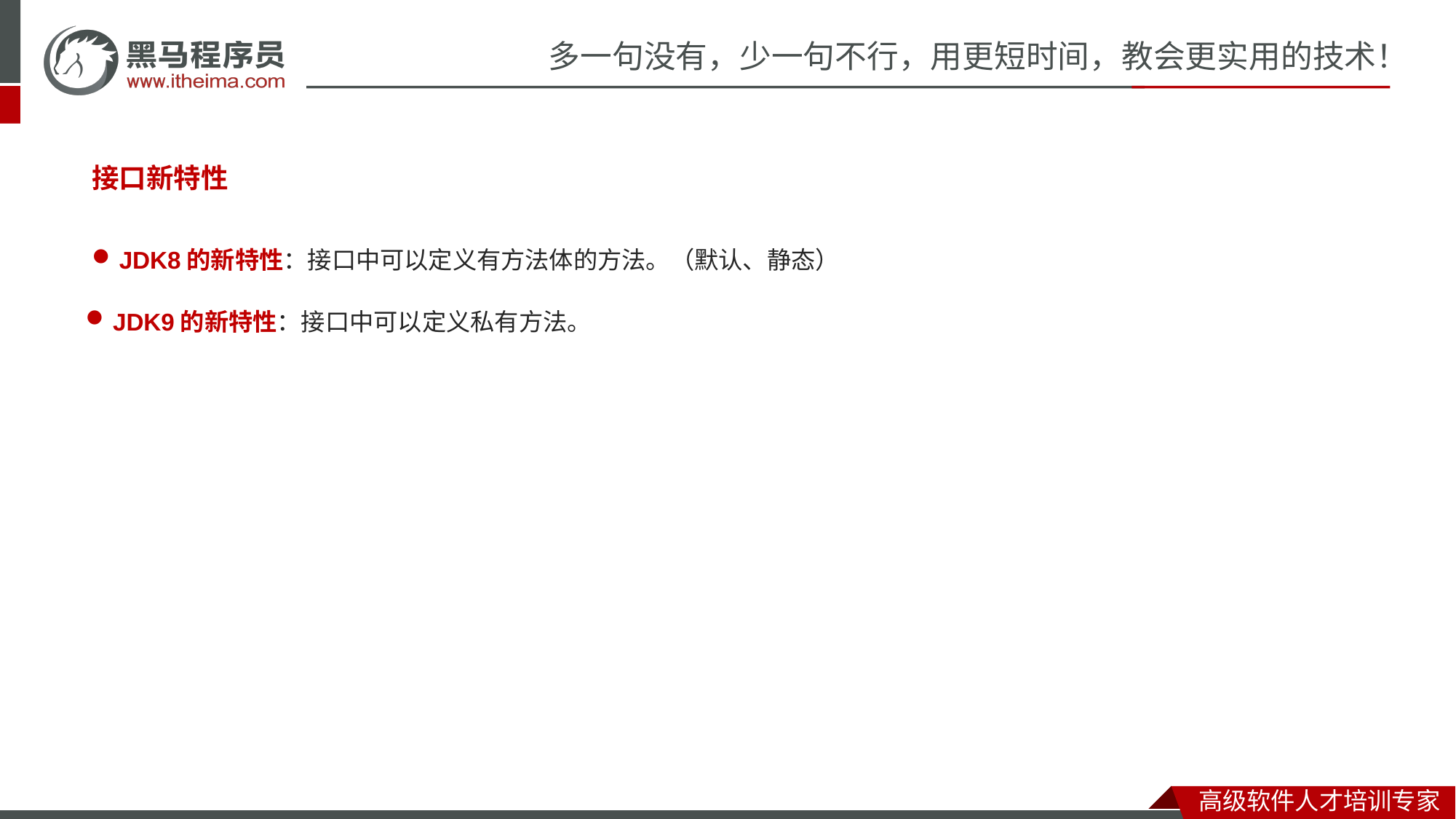

接口新特性
JDK8的新特性：接口中可以定义有方法体的方法。（默认、静态）
JDK9的新特性：接口中可以定义私有方法。